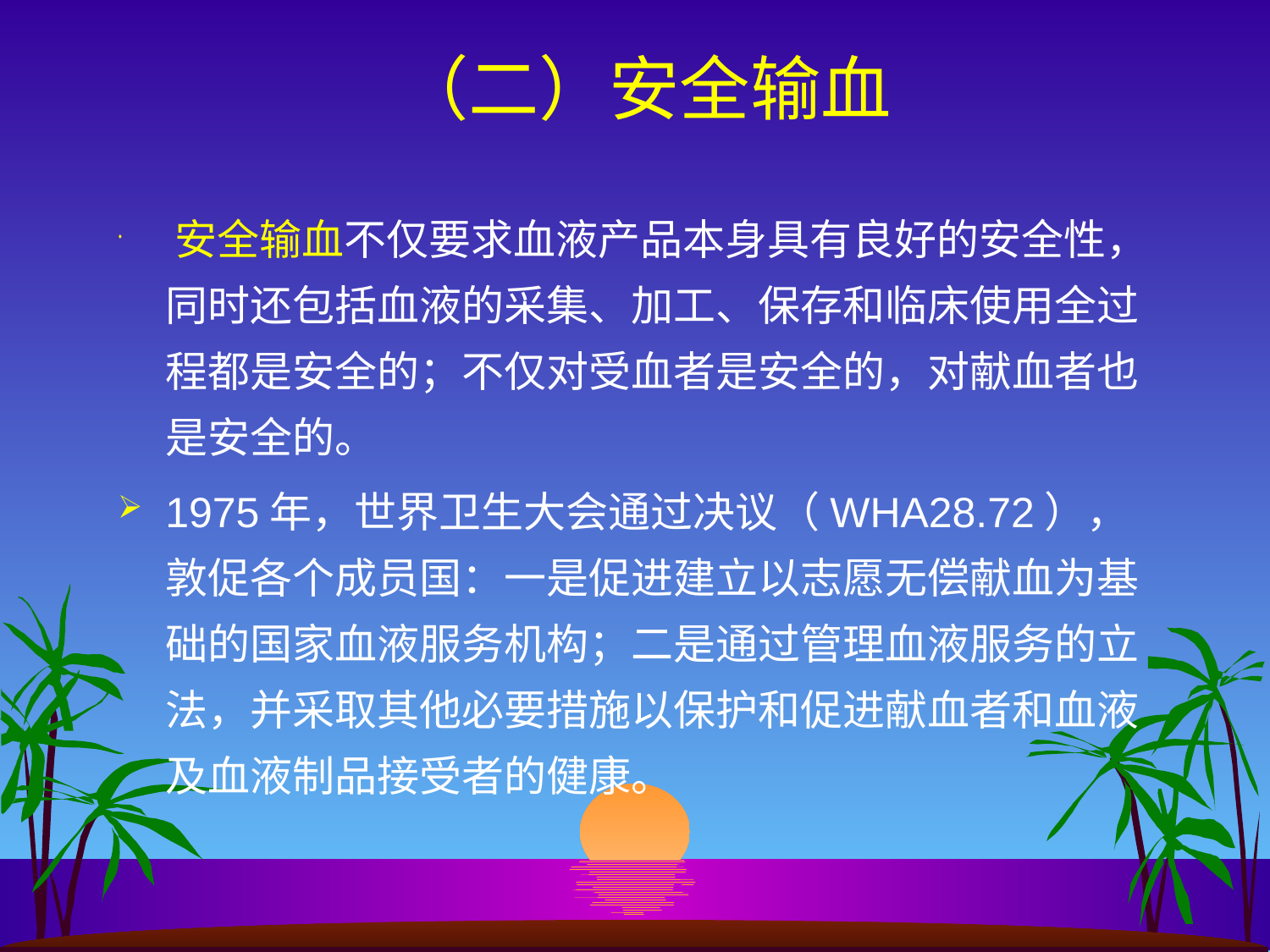

# （二）安全输血

  安全输血不仅要求血液产品本身具有良好的安全性，同时还包括血液的采集、加工、保存和临床使用全过程都是安全的；不仅对受血者是安全的，对献血者也是安全的。
1975年，世界卫生大会通过决议（WHA28.72），敦促各个成员国：一是促进建立以志愿无偿献血为基础的国家血液服务机构；二是通过管理血液服务的立法，并采取其他必要措施以保护和促进献血者和血液及血液制品接受者的健康。

​